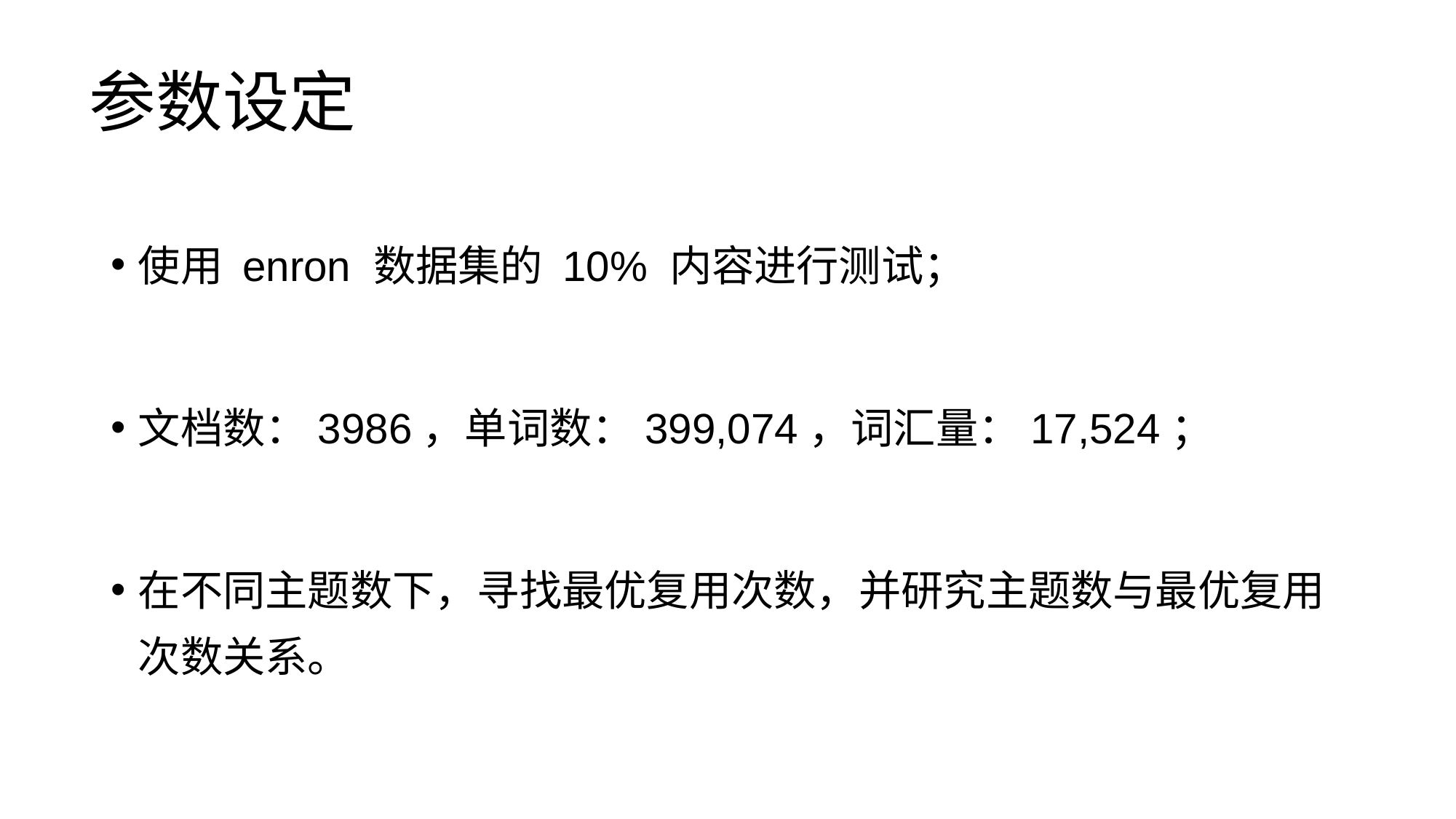

# 参数设定
使用 enron 数据集的 10% 内容进行测试；

文档数：3986，单词数：399,074，词汇量：17,524；

在不同主题数下，寻找最优复用次数，并研究主题数与最优复用次数关系。